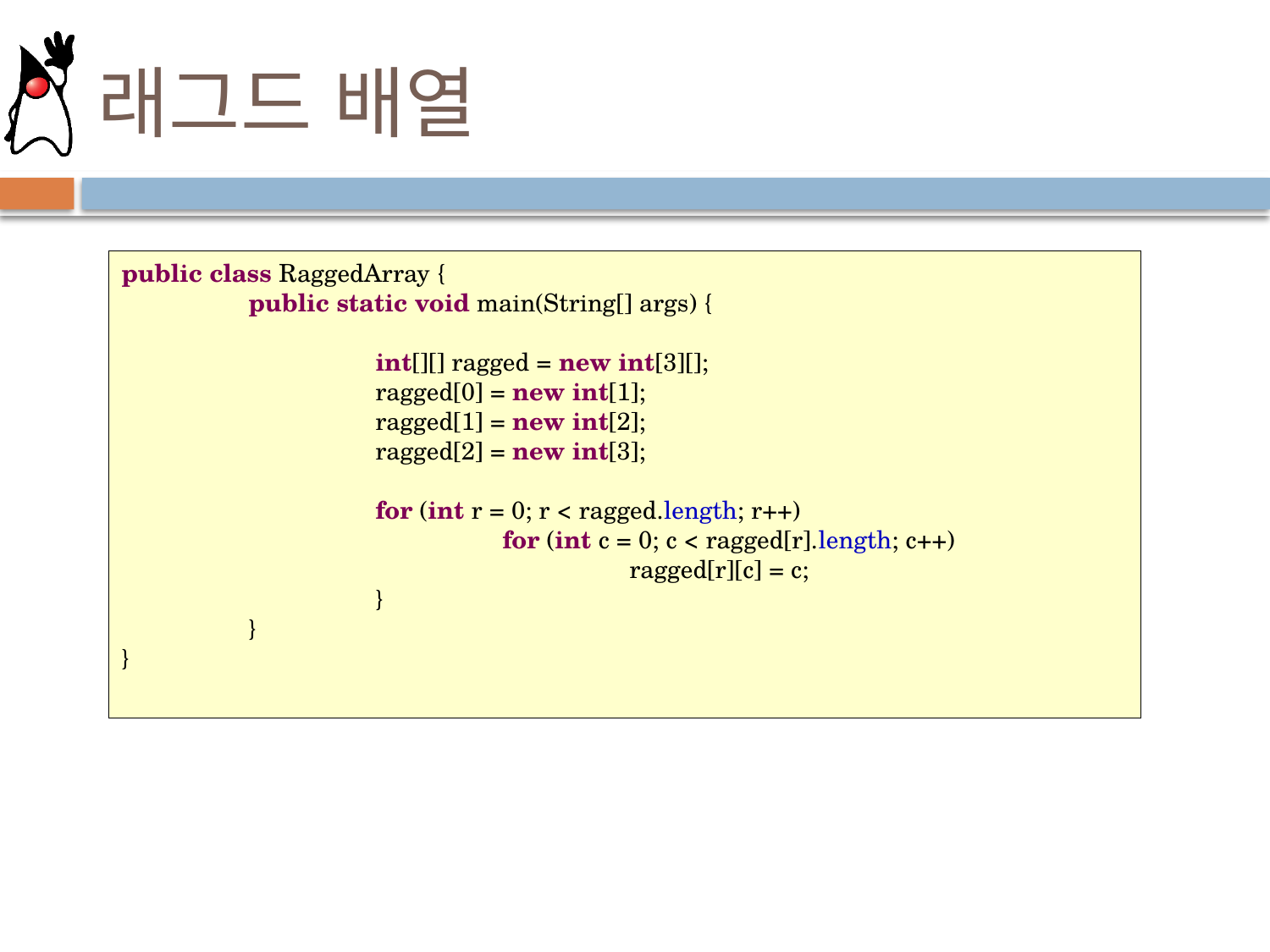

# 래그드 배열
public class RaggedArray {
	public static void main(String[] args) {

		int[][] ragged = new int[3][];
		ragged[0] = new int[1];
		ragged[1] = new int[2];
		ragged[2] = new int[3];

		for (int r = 0; r < ragged.length; r++)
			for (int c = 0; c < ragged[r].length; c++)
				ragged[r][c] = c;
		}
	}
}